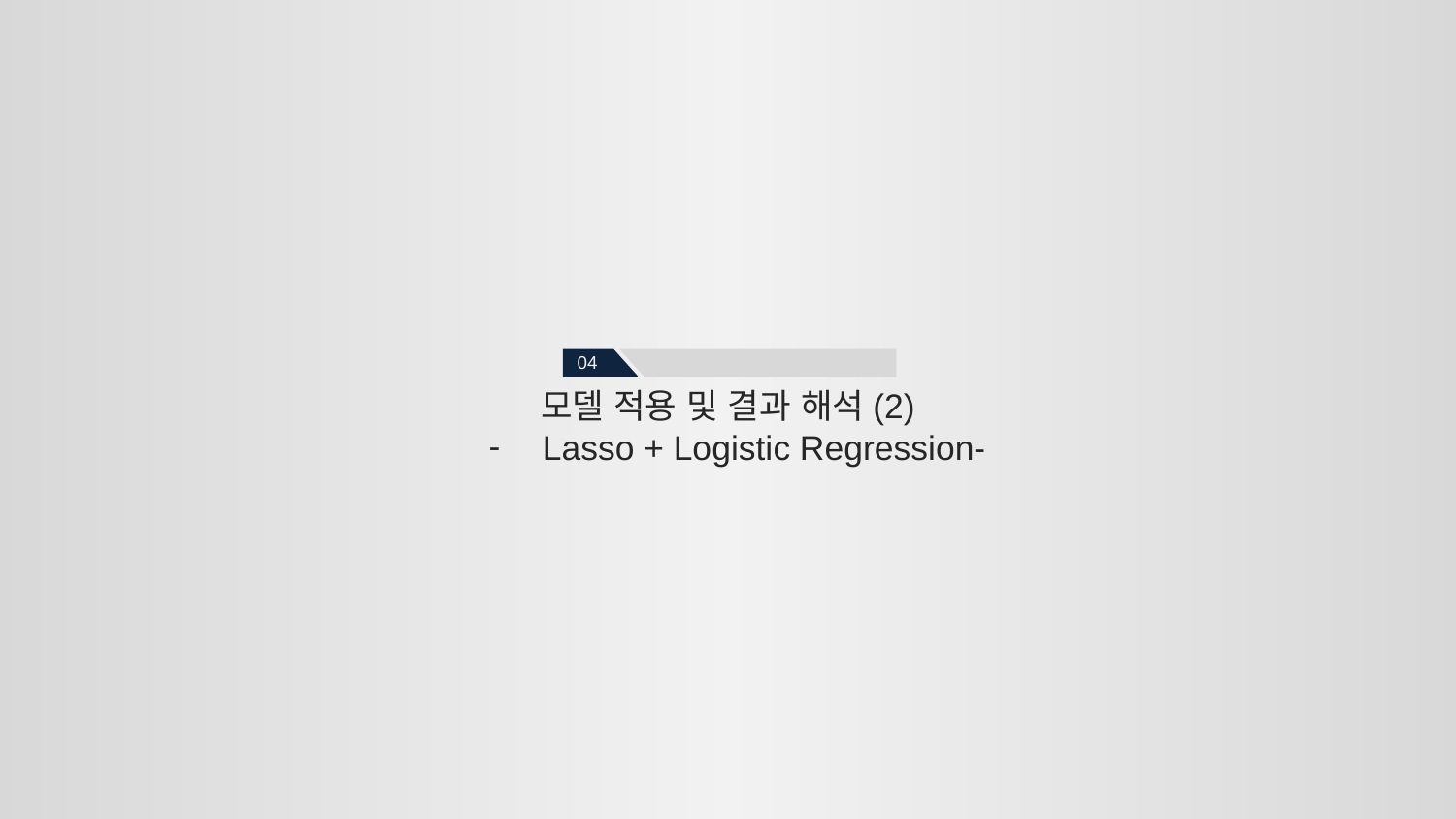

04

모델 적용 및 결과 해석(2)
Lasso + Logistic Regression-